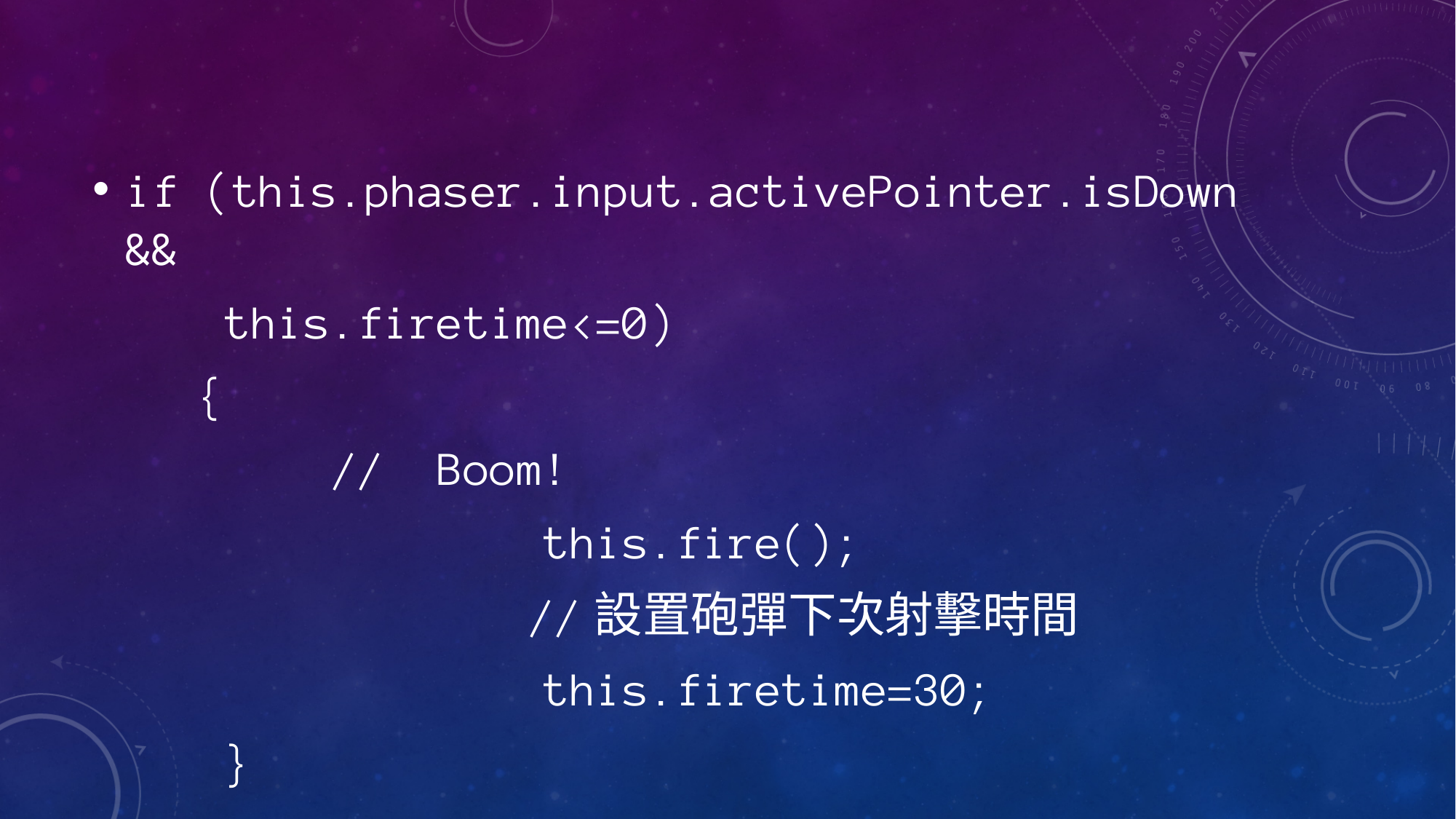

if (this.phaser.input.activePointer.isDown &&
     this.firetime<=0)
    {
         //  Boom!
                 this.fire();
				//設置砲彈下次射擊時間
                 this.firetime=30;
     }